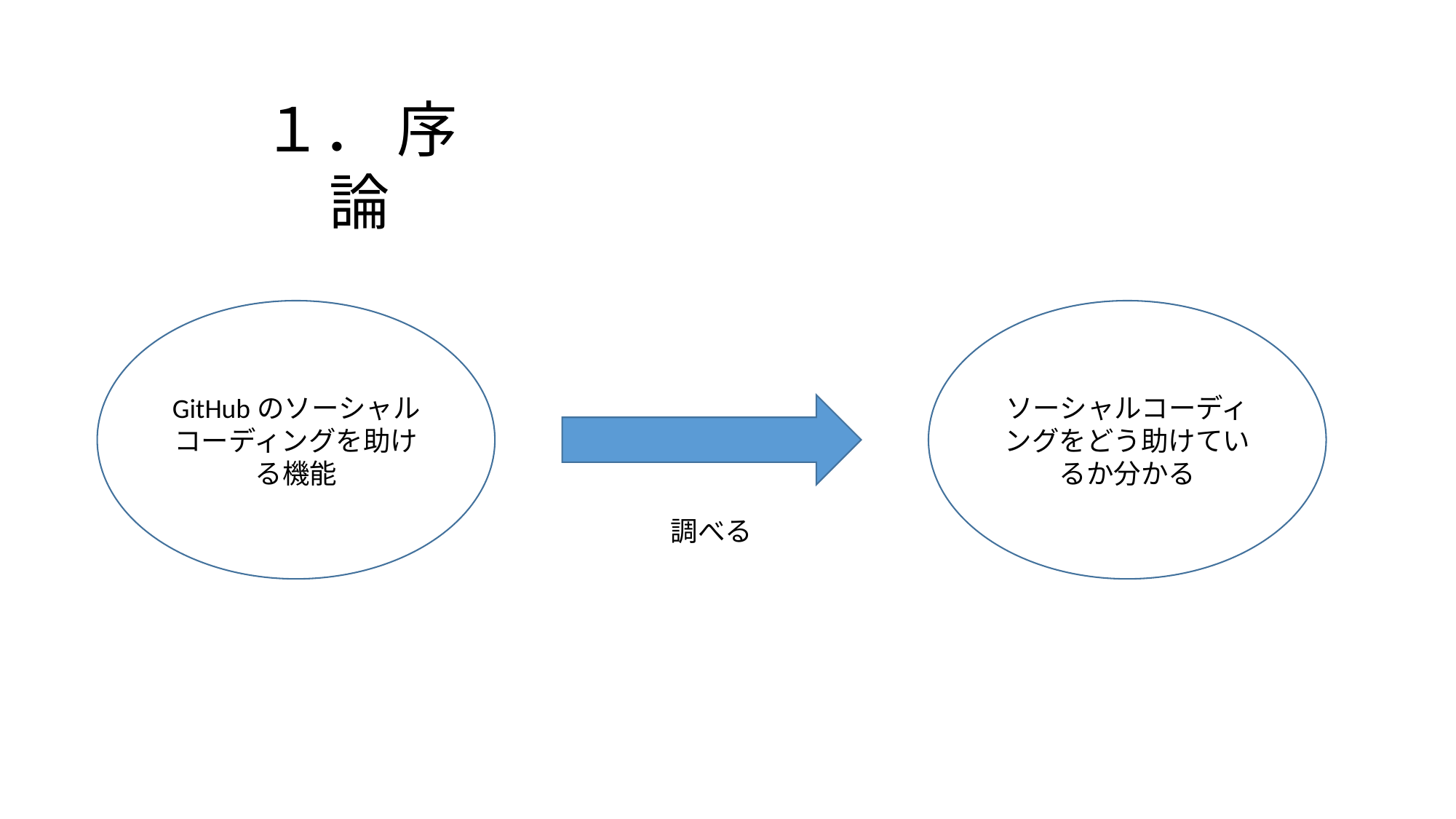

１． 序 論
GitHubのソーシャルコーディングを助ける機能
ソーシャルコーディングをどう助けているか分かる

調べる